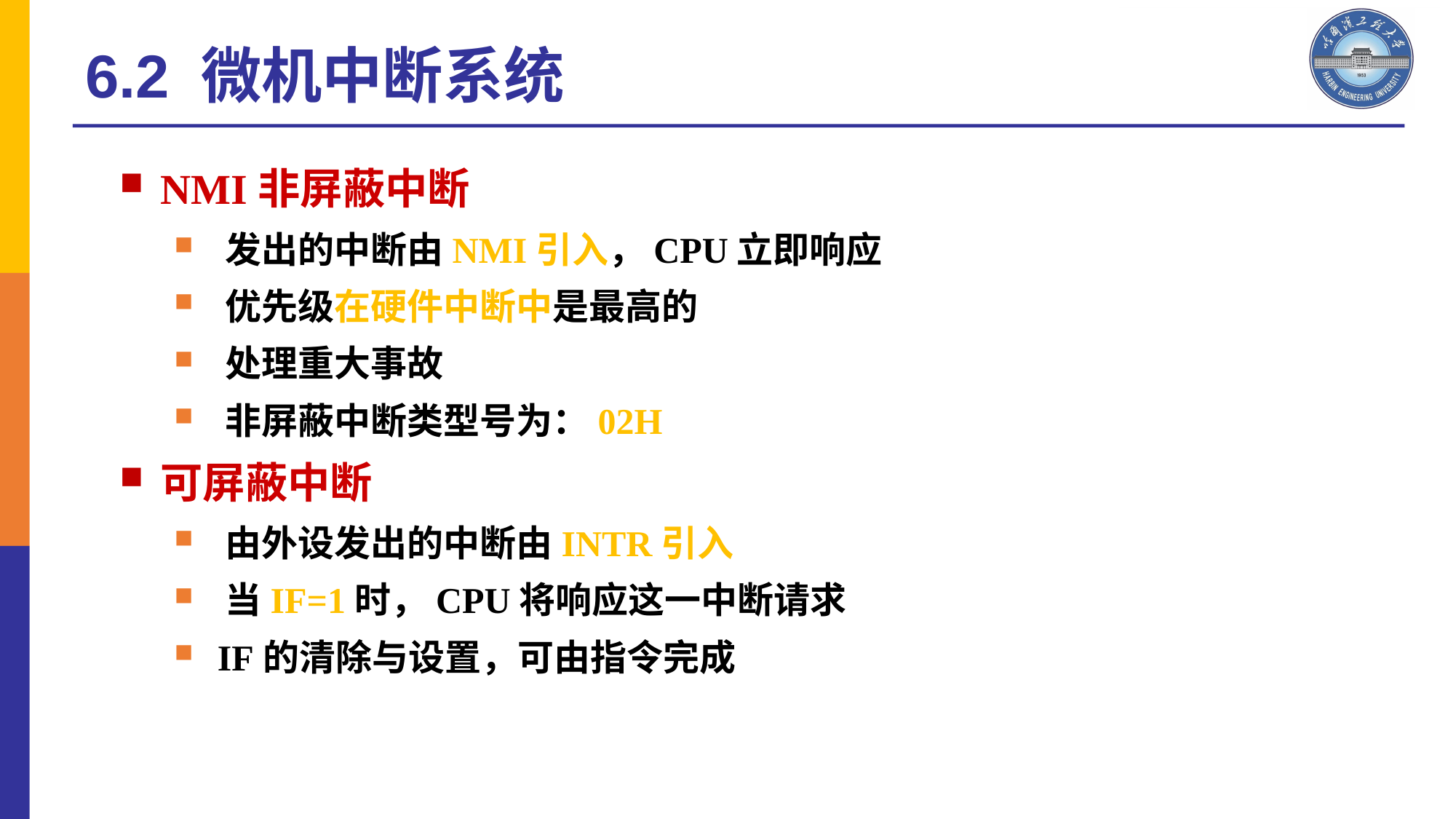

6.2 微机中断系统
NMI非屏蔽中断
 发出的中断由NMI引入，CPU立即响应
 优先级在硬件中断中是最高的
 处理重大事故
 非屏蔽中断类型号为：02H
可屏蔽中断
 由外设发出的中断由INTR引入
 当IF=1时，CPU将响应这一中断请求
 IF的清除与设置，可由指令完成